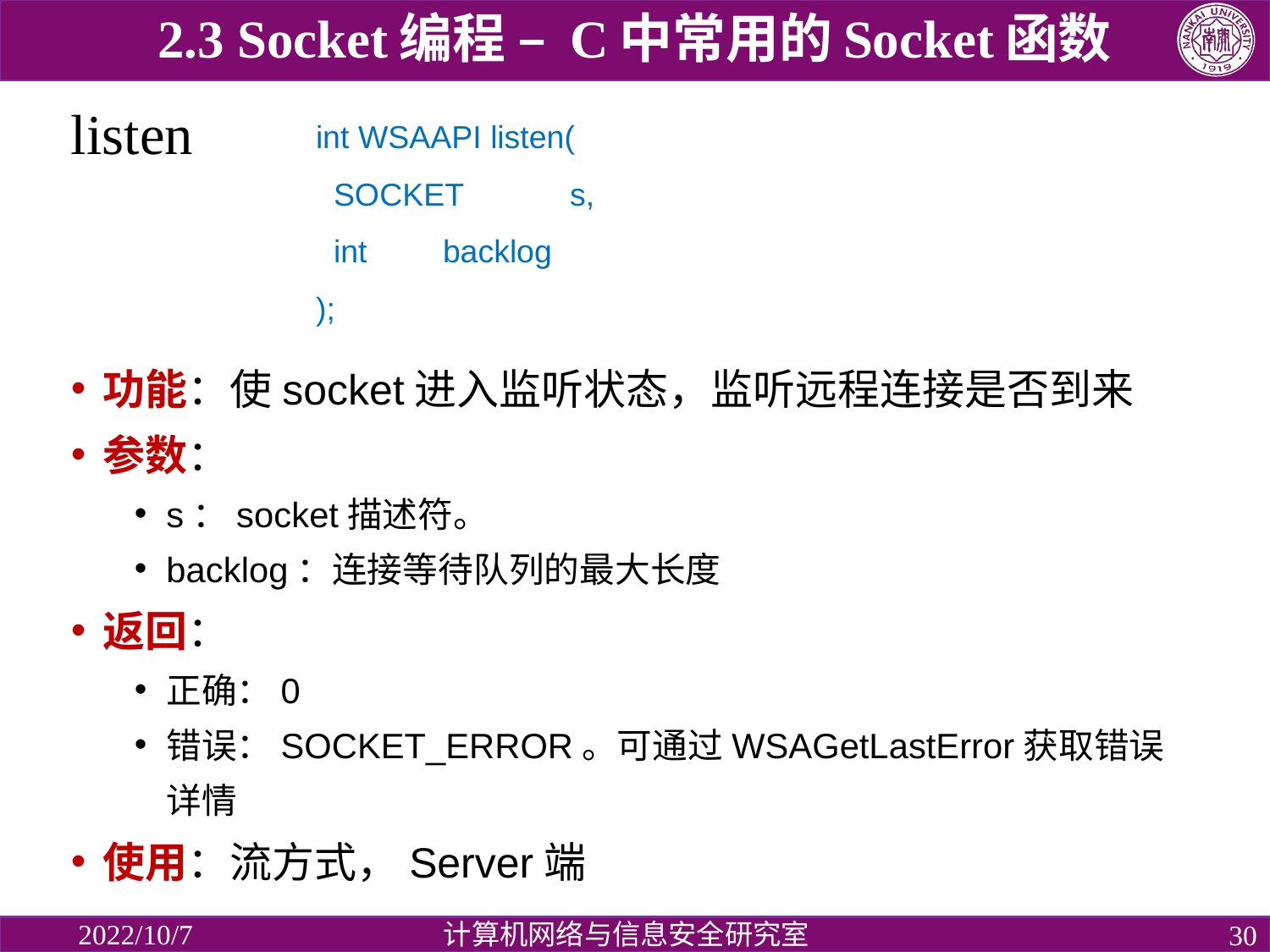

2.3 Socket编程 – C中常用的Socket函数
int WSAAPI listen(
  SOCKET 	s,
  int   	backlog
);
# listen
功能：使socket进入监听状态，监听远程连接是否到来
参数：
s：socket描述符。
backlog：连接等待队列的最大长度
返回：
正确：0
错误：SOCKET_ERROR。可通过WSAGetLastError获取错误详情
使用：流方式，Server端